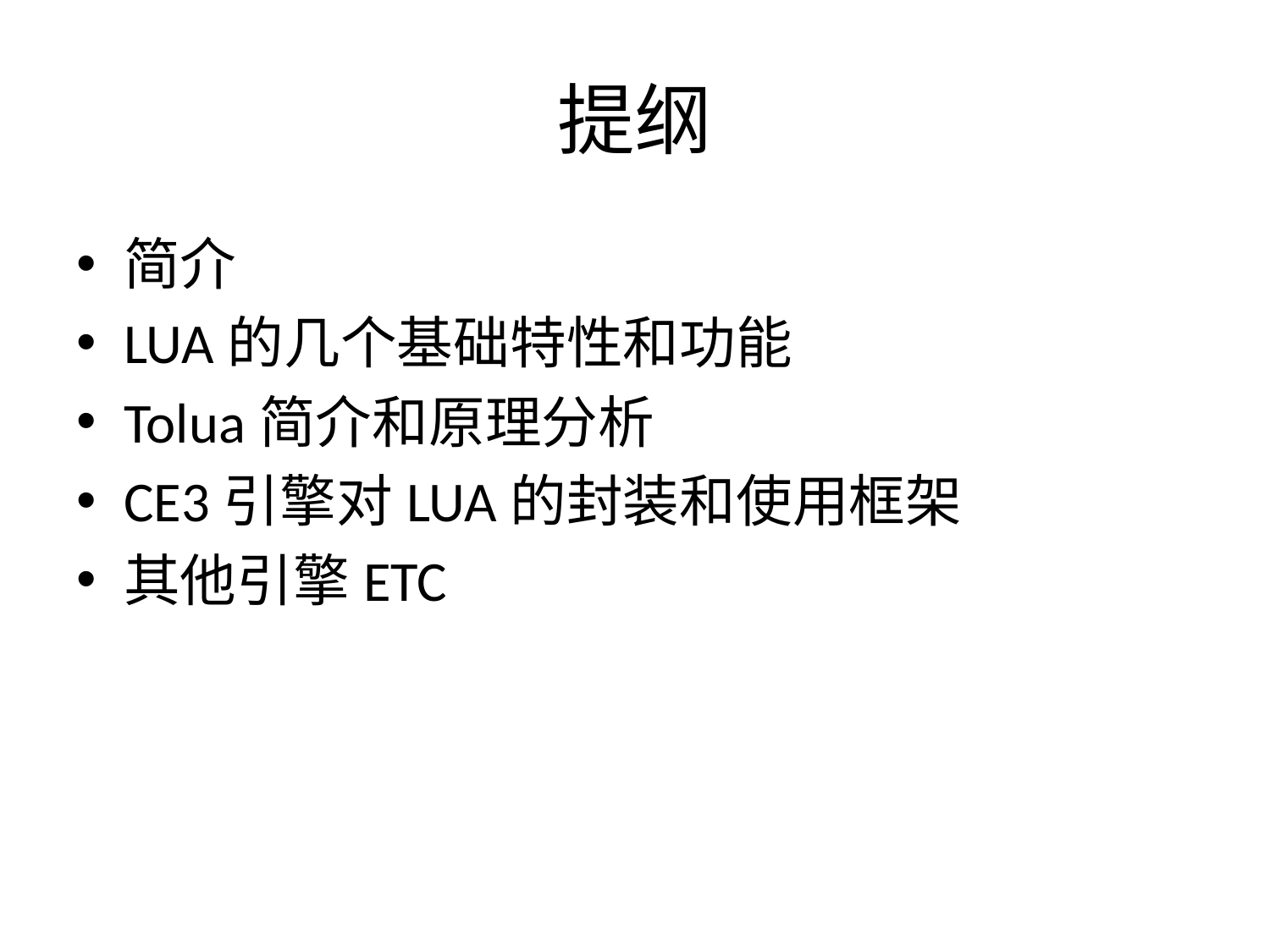

# 提纲
简介
LUA的几个基础特性和功能
Tolua简介和原理分析
CE3引擎对LUA的封装和使用框架
其他引擎ETC